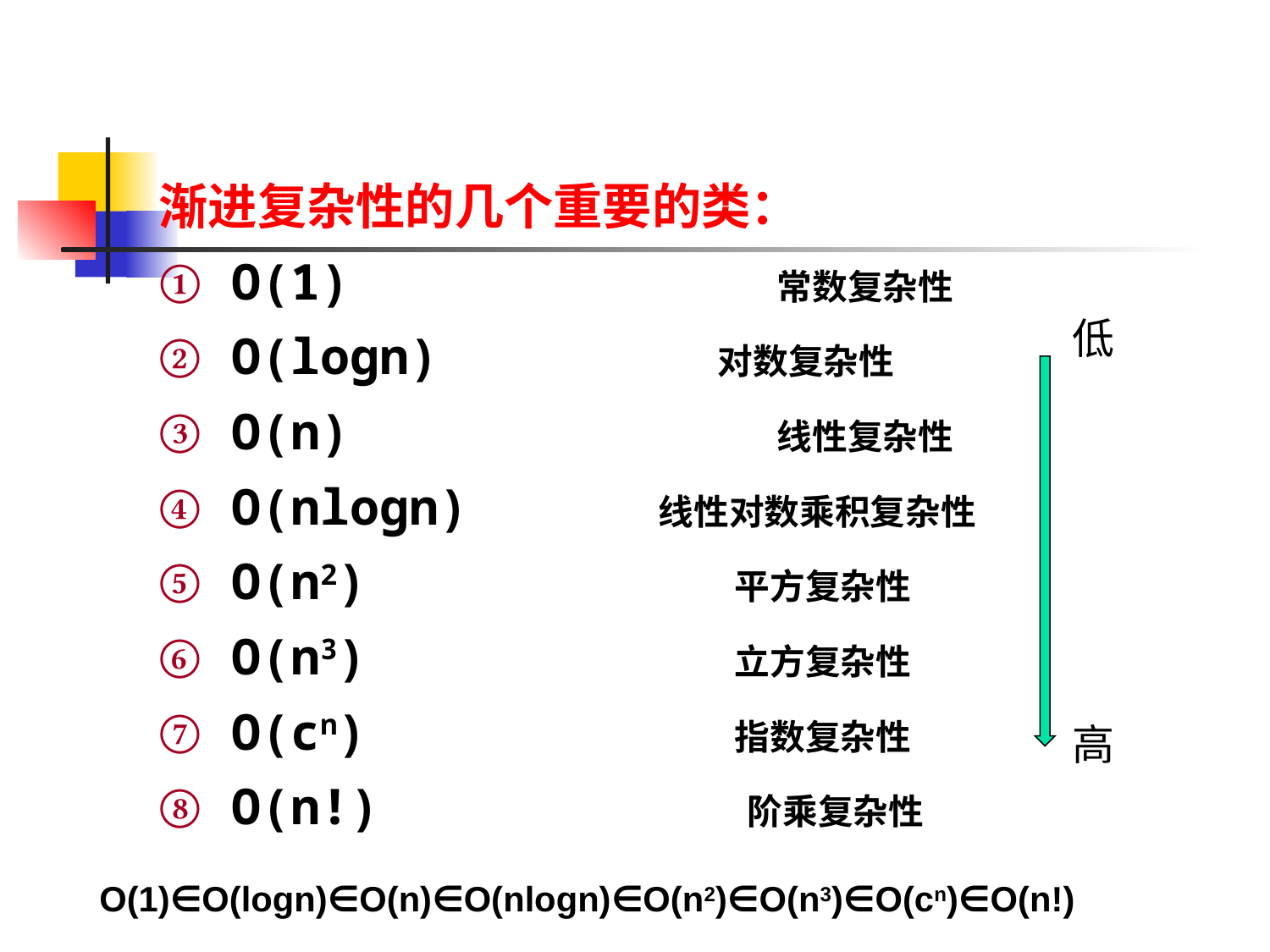

渐进复杂性的几个重要的类：
① O(1)              常数复杂性
② O(logn)         对数复杂性
③ O(n)              线性复杂性
④ O(nlogn)      线性对数乘积复杂性
⑤ O(n2)            平方复杂性
⑥ O(n3)            立方复杂性
⑦ O(cn)            指数复杂性
⑧ O(n!)            阶乘复杂性
低

高

O(1)∈O(logn)∈O(n)∈O(nlogn)∈O(n2)∈O(n3)∈O(cn)∈O(n!)